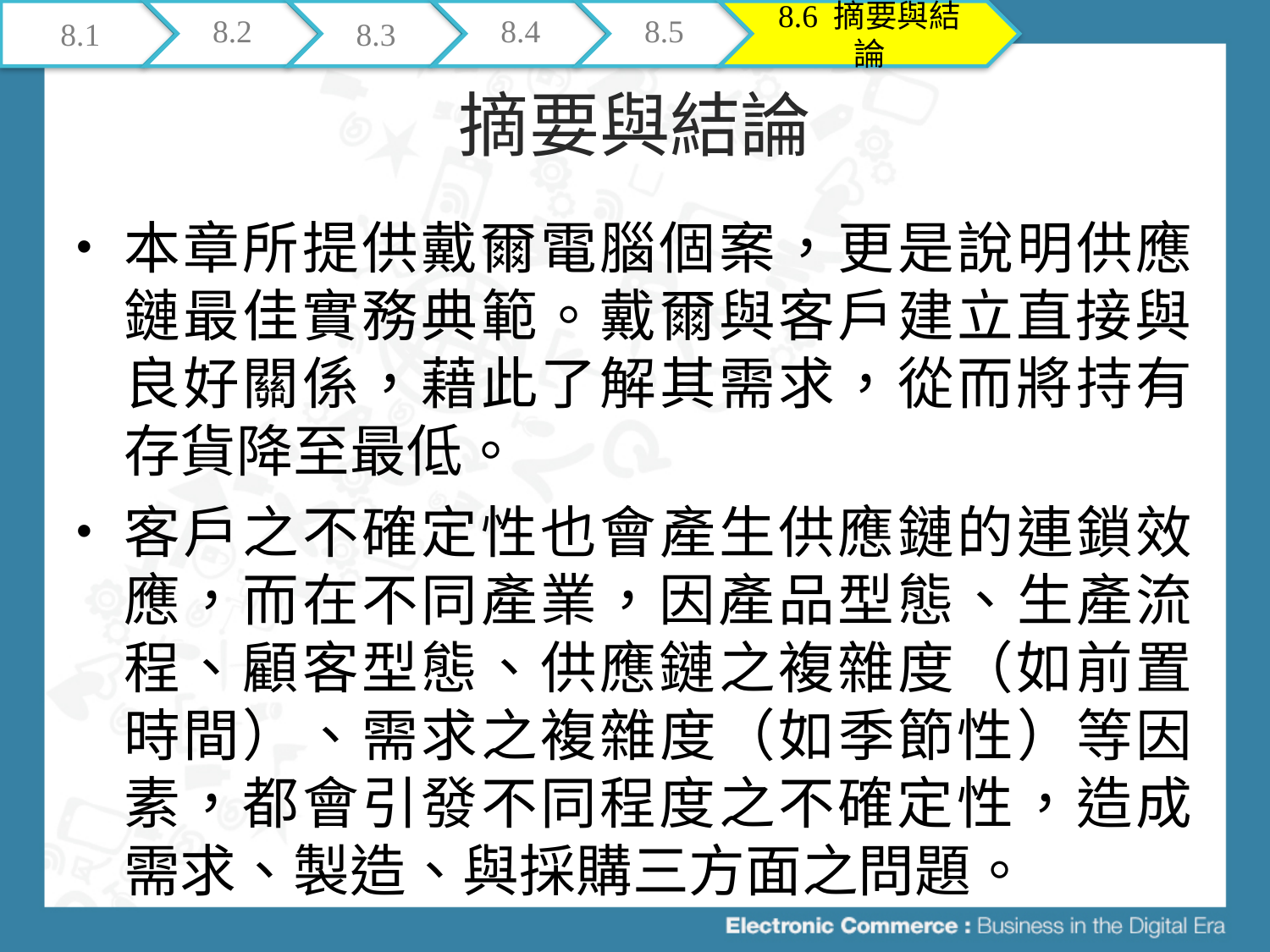

8.1
8.2
8.3
8.4
8.5
8.6 摘要與結論
# 摘要與結論
本章所提供戴爾電腦個案，更是說明供應鏈最佳實務典範。戴爾與客戶建立直接與良好關係，藉此了解其需求，從而將持有存貨降至最低。
客戶之不確定性也會產生供應鏈的連鎖效應，而在不同產業，因產品型態、生產流程、顧客型態、供應鏈之複雜度（如前置時間）、需求之複雜度（如季節性）等因素，都會引發不同程度之不確定性，造成需求、製造、與採購三方面之問題。